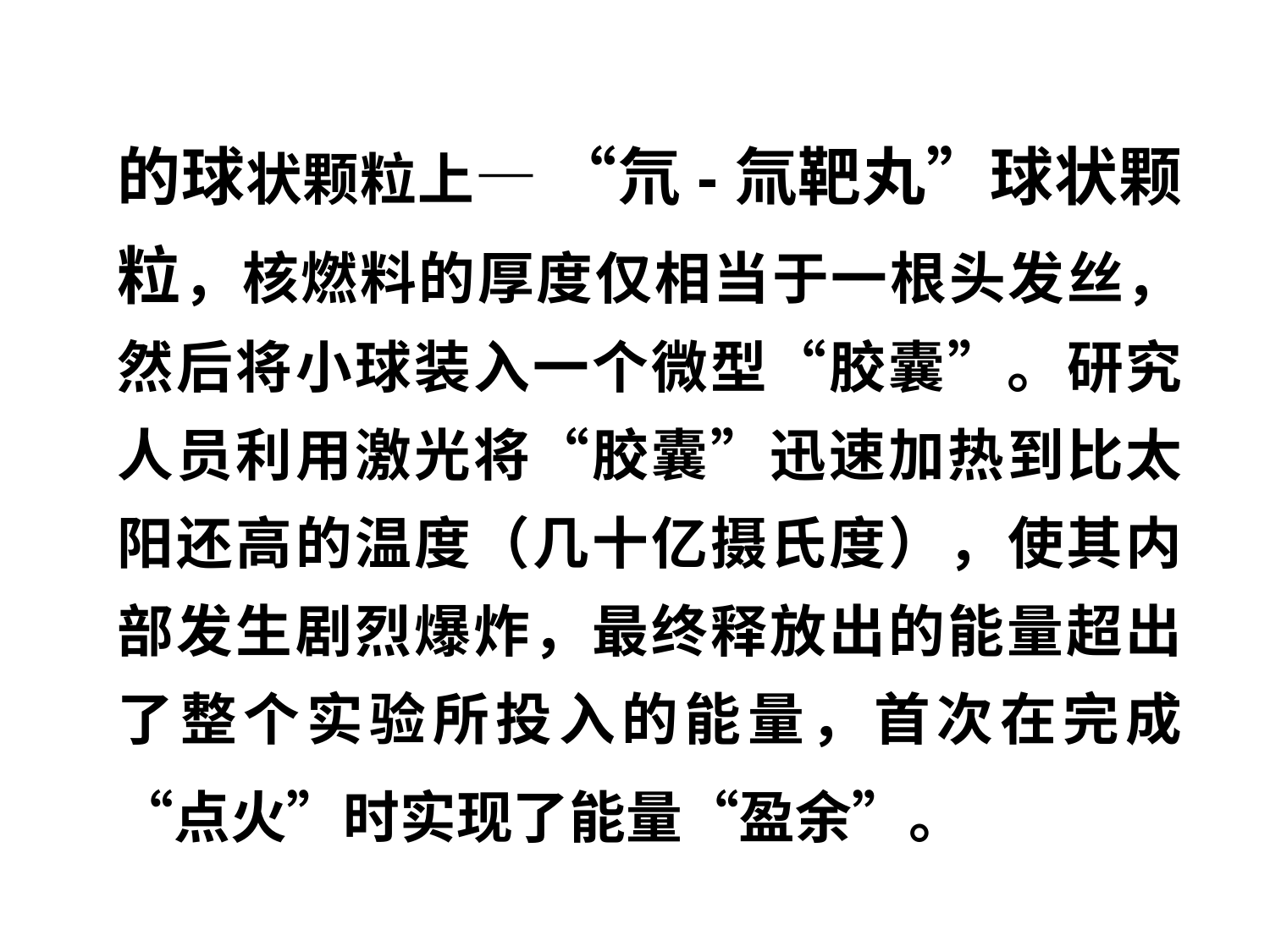

的球状颗粒上— “氘-氚靶丸”球状颗粒，核燃料的厚度仅相当于一根头发丝，然后将小球装入一个微型“胶囊”。研究人员利用激光将“胶囊”迅速加热到比太阳还高的温度（几十亿摄氏度），使其内部发生剧烈爆炸，最终释放出的能量超出了整个实验所投入的能量，首次在完成“点火”时实现了能量“盈余”。